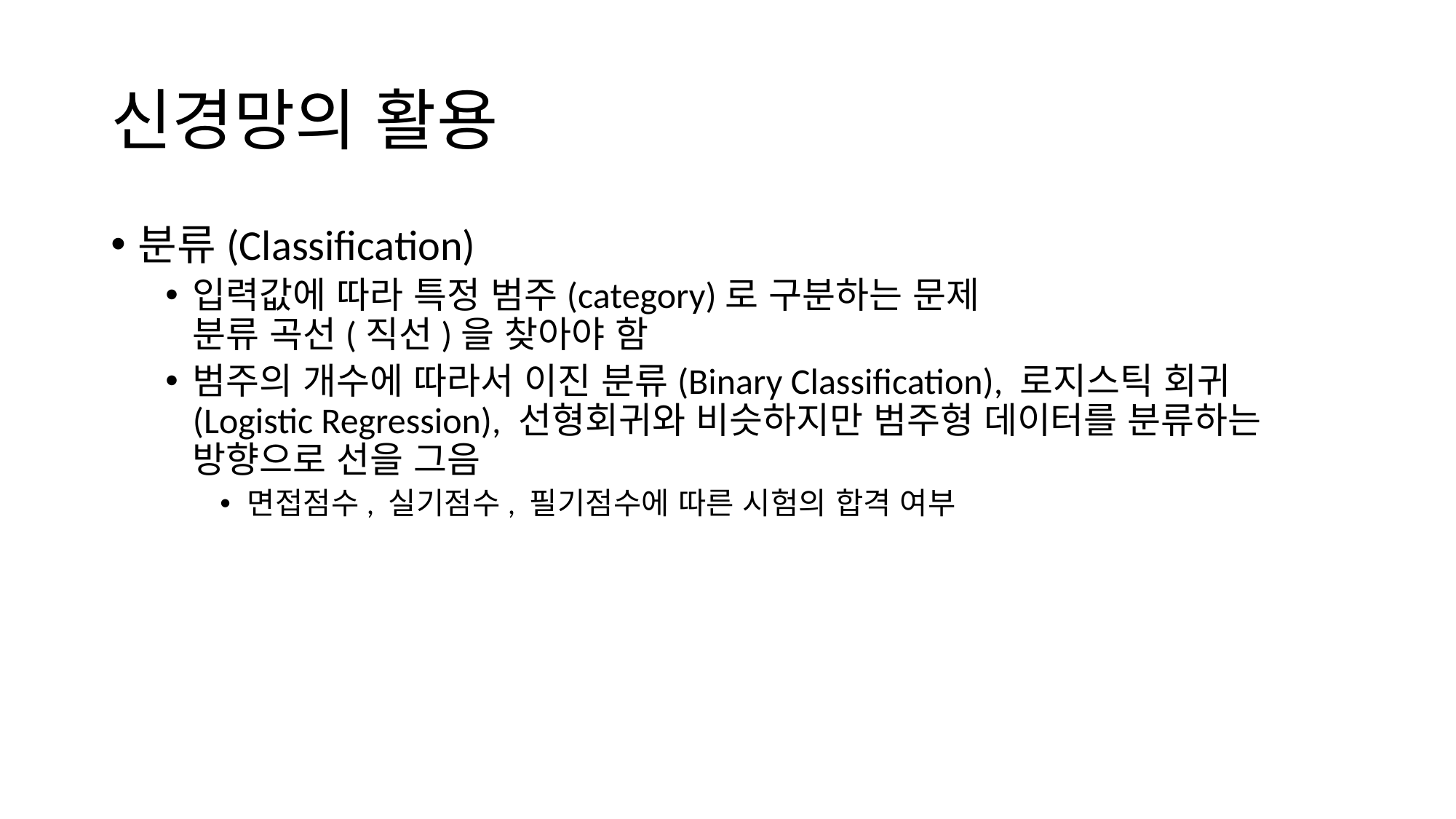

# 신경망의 활용
분류(Classification)
입력값에 따라 특정 범주(category)로 구분하는 문제
분류 곡선(직선)을 찾아야 함
범주의 개수에 따라서 이진 분류(Binary Classification), 로지스틱 회귀(Logistic Regression), 선형회귀와 비슷하지만 범주형 데이터를 분류하는 방향으로 선을 그음
면접점수, 실기점수, 필기점수에 따른 시험의 합격 여부